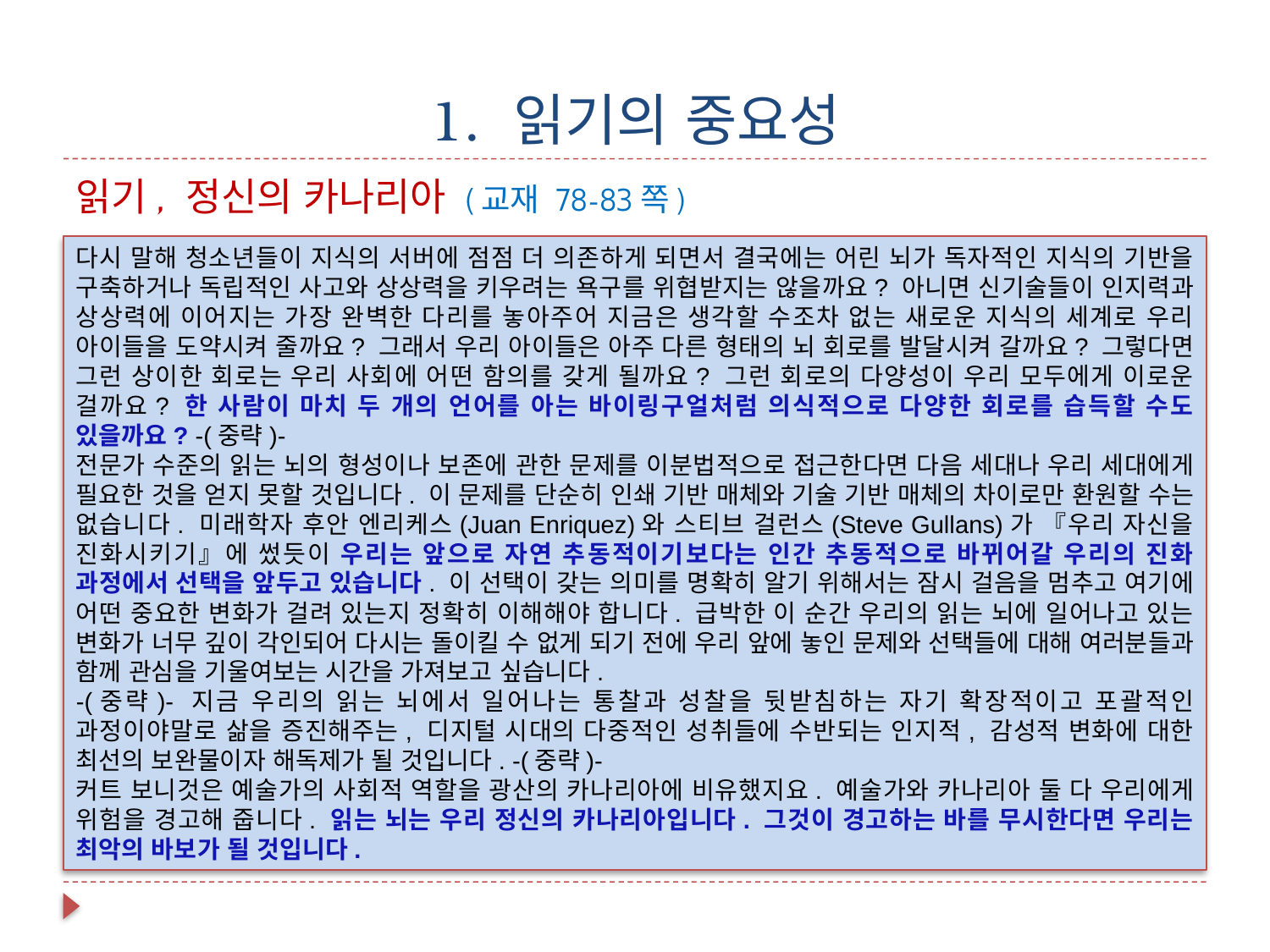

# 1. 읽기의 중요성
읽기, 정신의 카나리아 (교재 78-83쪽)

다시 말해 청소년들이 지식의 서버에 점점 더 의존하게 되면서 결국에는 어린 뇌가 독자적인 지식의 기반을 구축하거나 독립적인 사고와 상상력을 키우려는 욕구를 위협받지는 않을까요? 아니면 신기술들이 인지력과 상상력에 이어지는 가장 완벽한 다리를 놓아주어 지금은 생각할 수조차 없는 새로운 지식의 세계로 우리 아이들을 도약시켜 줄까요? 그래서 우리 아이들은 아주 다른 형태의 뇌 회로를 발달시켜 갈까요? 그렇다면 그런 상이한 회로는 우리 사회에 어떤 함의를 갖게 될까요? 그런 회로의 다양성이 우리 모두에게 이로운 걸까요? 한 사람이 마치 두 개의 언어를 아는 바이링구얼처럼 의식적으로 다양한 회로를 습득할 수도 있을까요? -(중략)-
전문가 수준의 읽는 뇌의 형성이나 보존에 관한 문제를 이분법적으로 접근한다면 다음 세대나 우리 세대에게 필요한 것을 얻지 못할 것입니다. 이 문제를 단순히 인쇄 기반 매체와 기술 기반 매체의 차이로만 환원할 수는 없습니다. 미래학자 후안 엔리케스(Juan Enriquez)와 스티브 걸런스(Steve Gullans)가 『우리 자신을 진화시키기』에 썼듯이 우리는 앞으로 자연 추동적이기보다는 인간 추동적으로 바뀌어갈 우리의 진화 과정에서 선택을 앞두고 있습니다. 이 선택이 갖는 의미를 명확히 알기 위해서는 잠시 걸음을 멈추고 여기에 어떤 중요한 변화가 걸려 있는지 정확히 이해해야 합니다. 급박한 이 순간 우리의 읽는 뇌에 일어나고 있는 변화가 너무 깊이 각인되어 다시는 돌이킬 수 없게 되기 전에 우리 앞에 놓인 문제와 선택들에 대해 여러분들과 함께 관심을 기울여보는 시간을 가져보고 싶습니다.
-(중략)- 지금 우리의 읽는 뇌에서 일어나는 통찰과 성찰을 뒷받침하는 자기 확장적이고 포괄적인 과정이야말로 삶을 증진해주는, 디지털 시대의 다중적인 성취들에 수반되는 인지적, 감성적 변화에 대한 최선의 보완물이자 해독제가 될 것입니다. -(중략)-
커트 보니것은 예술가의 사회적 역할을 광산의 카나리아에 비유했지요. 예술가와 카나리아 둘 다 우리에게 위험을 경고해 줍니다. 읽는 뇌는 우리 정신의 카나리아입니다. 그것이 경고하는 바를 무시한다면 우리는 최악의 바보가 될 것입니다.